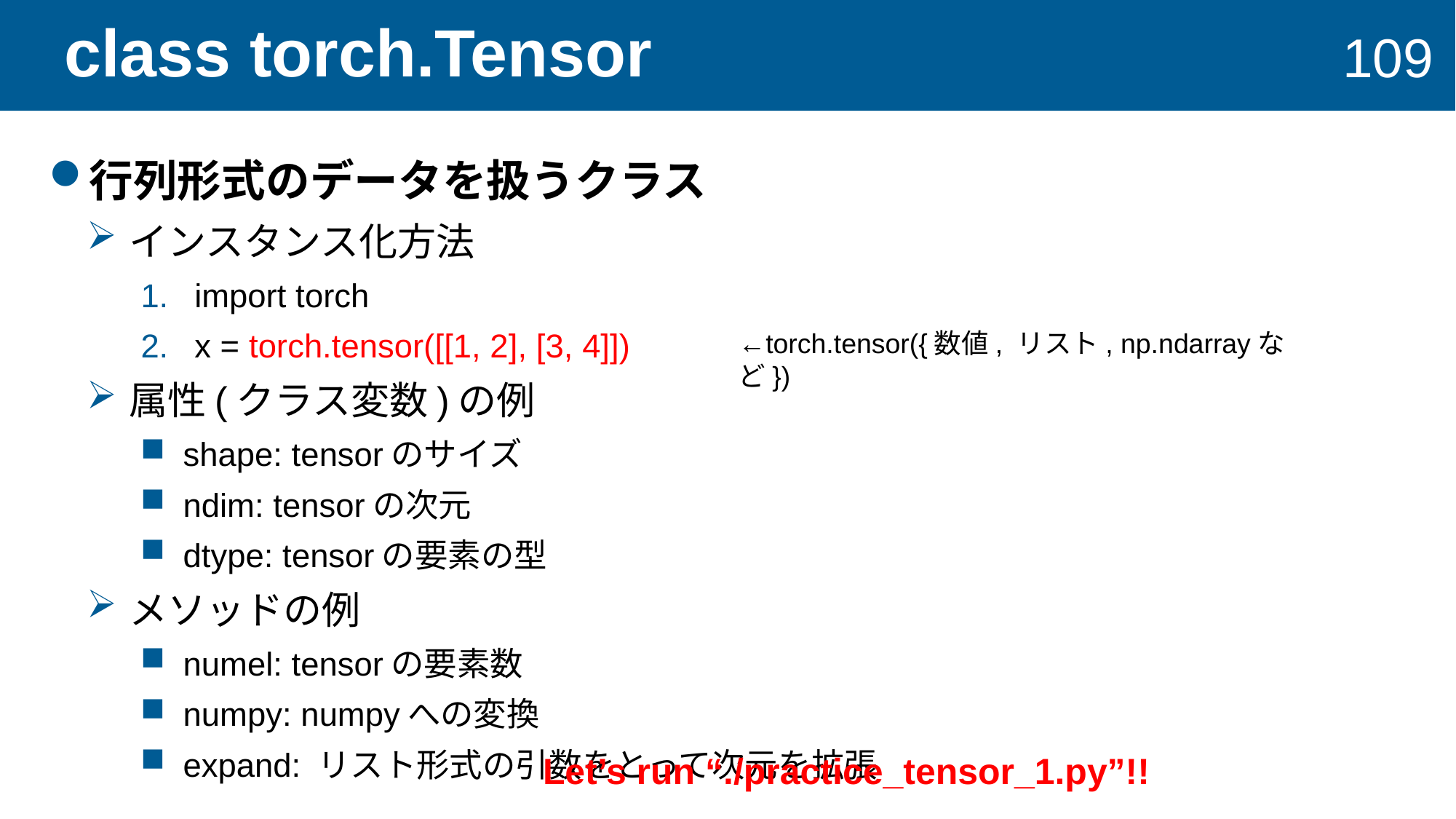

# class torch.Tensor
109
行列形式のデータを扱うクラス
インスタンス化方法
import torch
x = torch.tensor([[1, 2], [3, 4]])
属性(クラス変数)の例
shape: tensorのサイズ
ndim: tensorの次元
dtype: tensorの要素の型
メソッドの例
numel: tensorの要素数
numpy: numpyへの変換
expand: リスト形式の引数をとって次元を拡張
←torch.tensor({数値, リスト, np.ndarrayなど})
Let’s run “./practice_tensor_1.py”!!